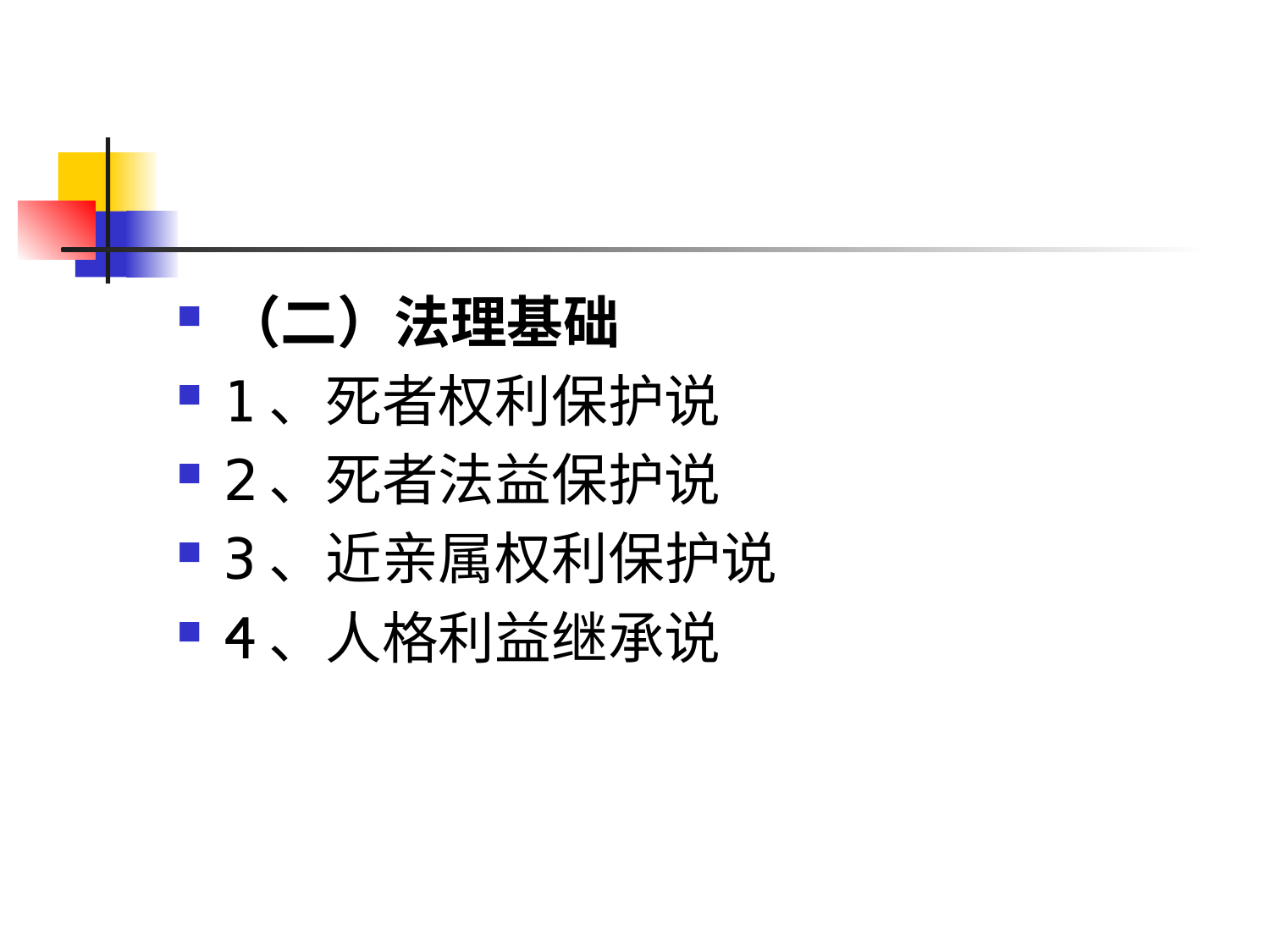

#
（二）法理基础
1、死者权利保护说
2、死者法益保护说
3、近亲属权利保护说
4、人格利益继承说